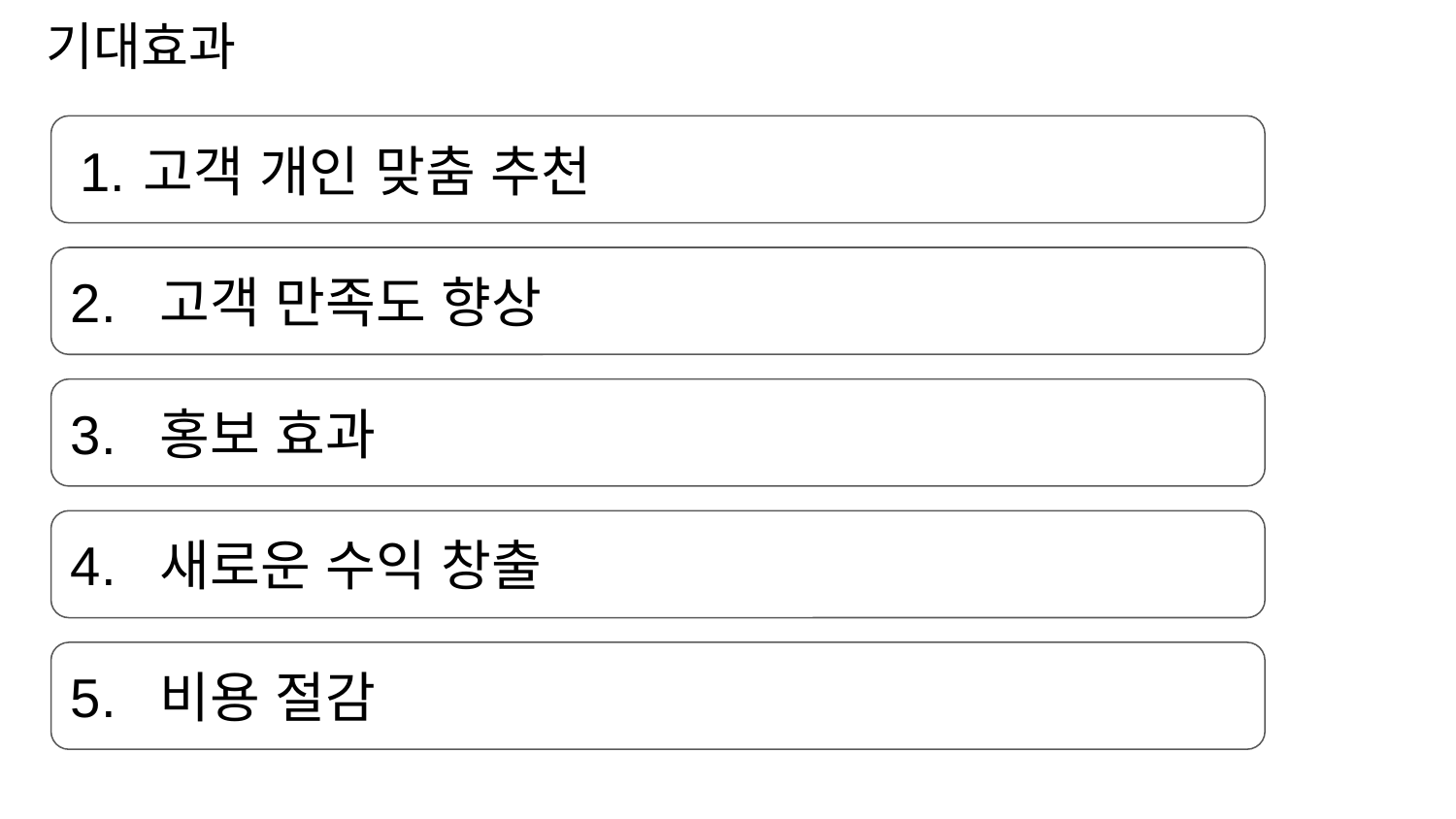

# 기대효과
고객 개인 맞춤 추천
2.  고객 만족도 향상
3.  홍보 효과
4.  새로운 수익 창출
5.  비용 절감